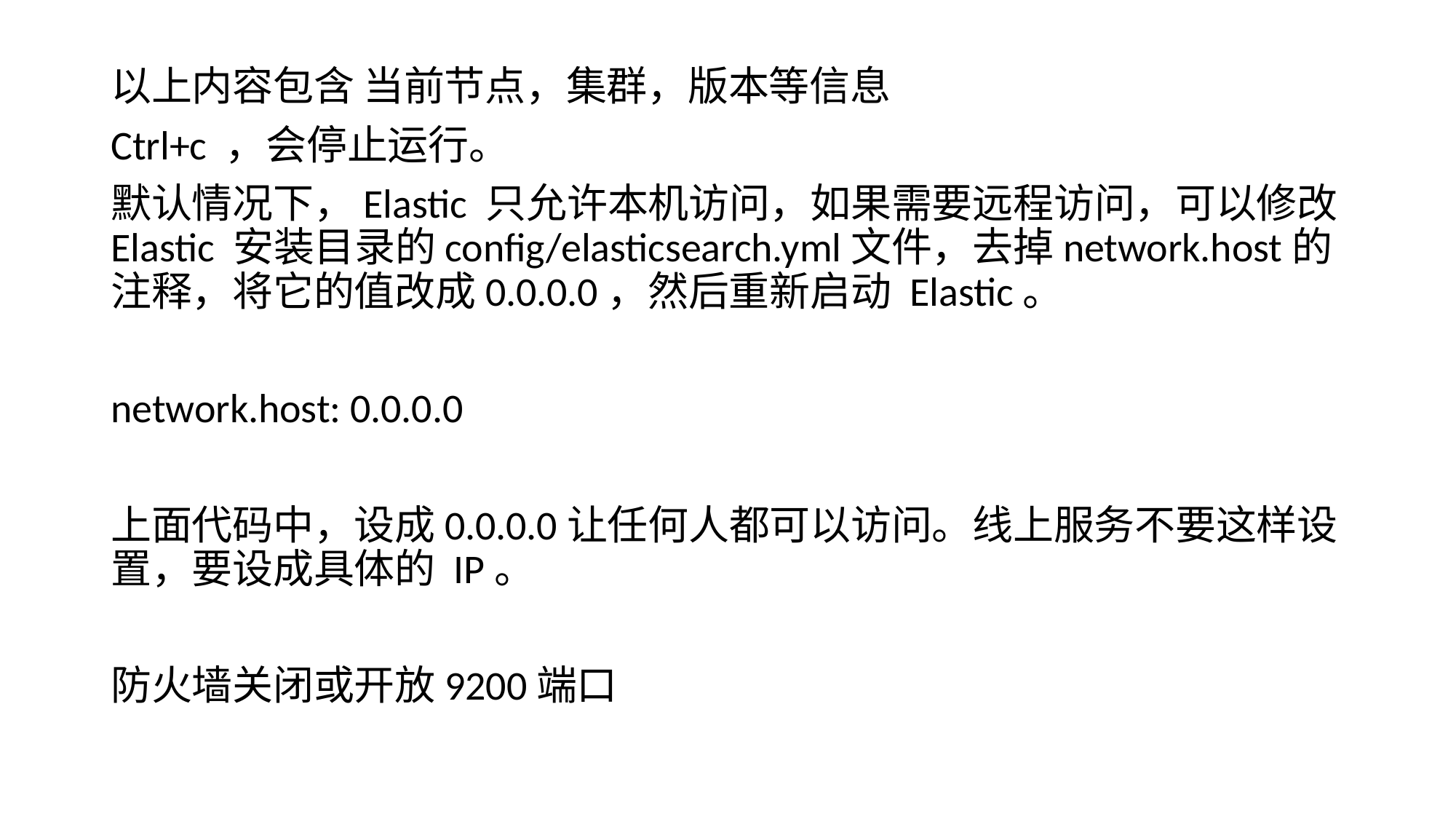

以上内容包含 当前节点，集群，版本等信息
Ctrl+c ，会停止运行。
默认情况下，Elastic 只允许本机访问，如果需要远程访问，可以修改 Elastic 安装目录的config/elasticsearch.yml文件，去掉network.host的注释，将它的值改成0.0.0.0，然后重新启动 Elastic。

network.host: 0.0.0.0

上面代码中，设成0.0.0.0让任何人都可以访问。线上服务不要这样设置，要设成具体的 IP。

防火墙关闭或开放9200端口